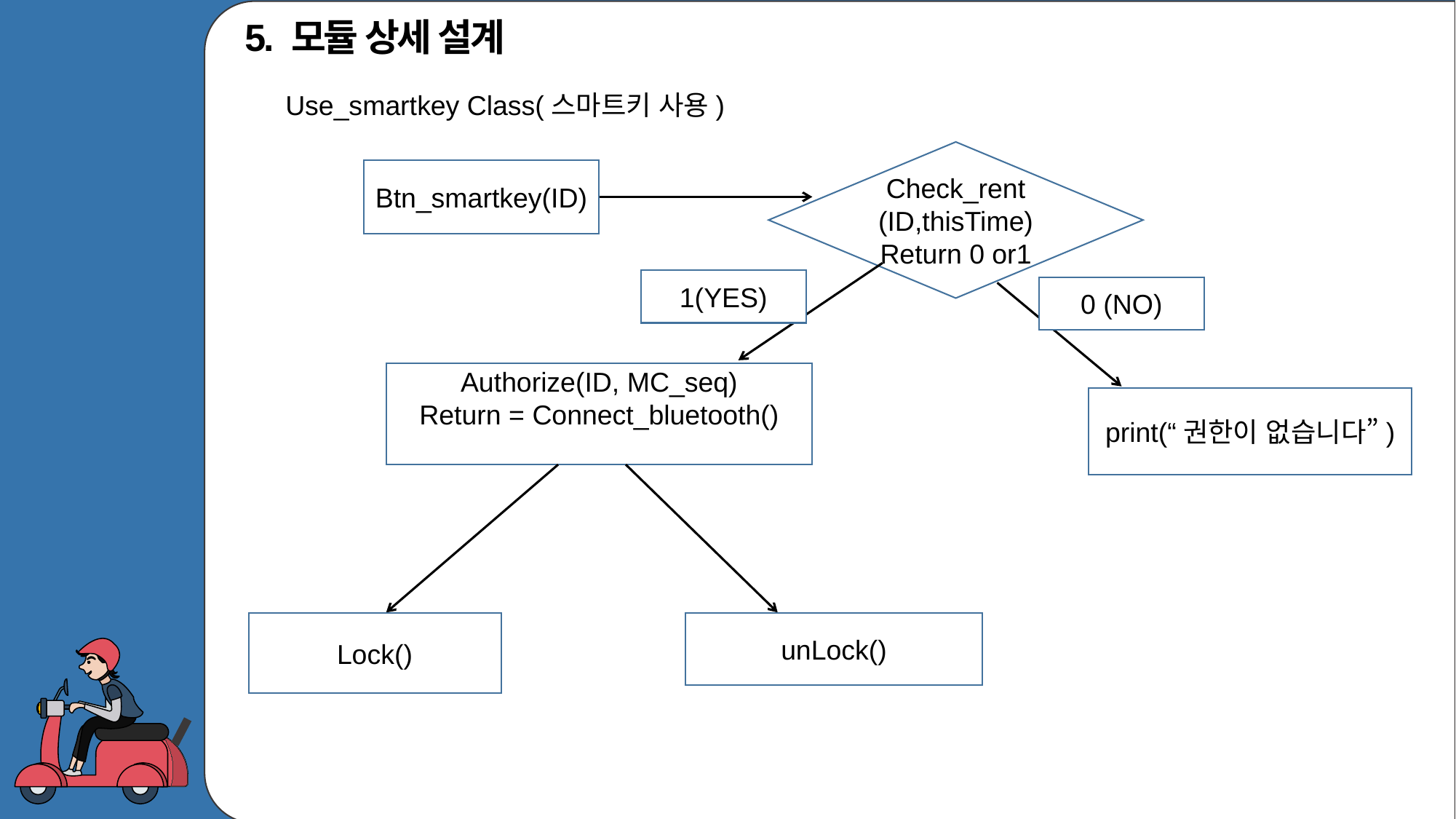

5. 모듈 상세 설계
Use_smartkey Class(스마트키 사용)
Check_rent
(ID,thisTime)
Return 0 or1
Btn_smartkey(ID)
1(YES)
0 (NO)
Authorize(ID, MC_seq)
Return = Connect_bluetooth()

print(“권한이 없습니다”)
Lock()
unLock()